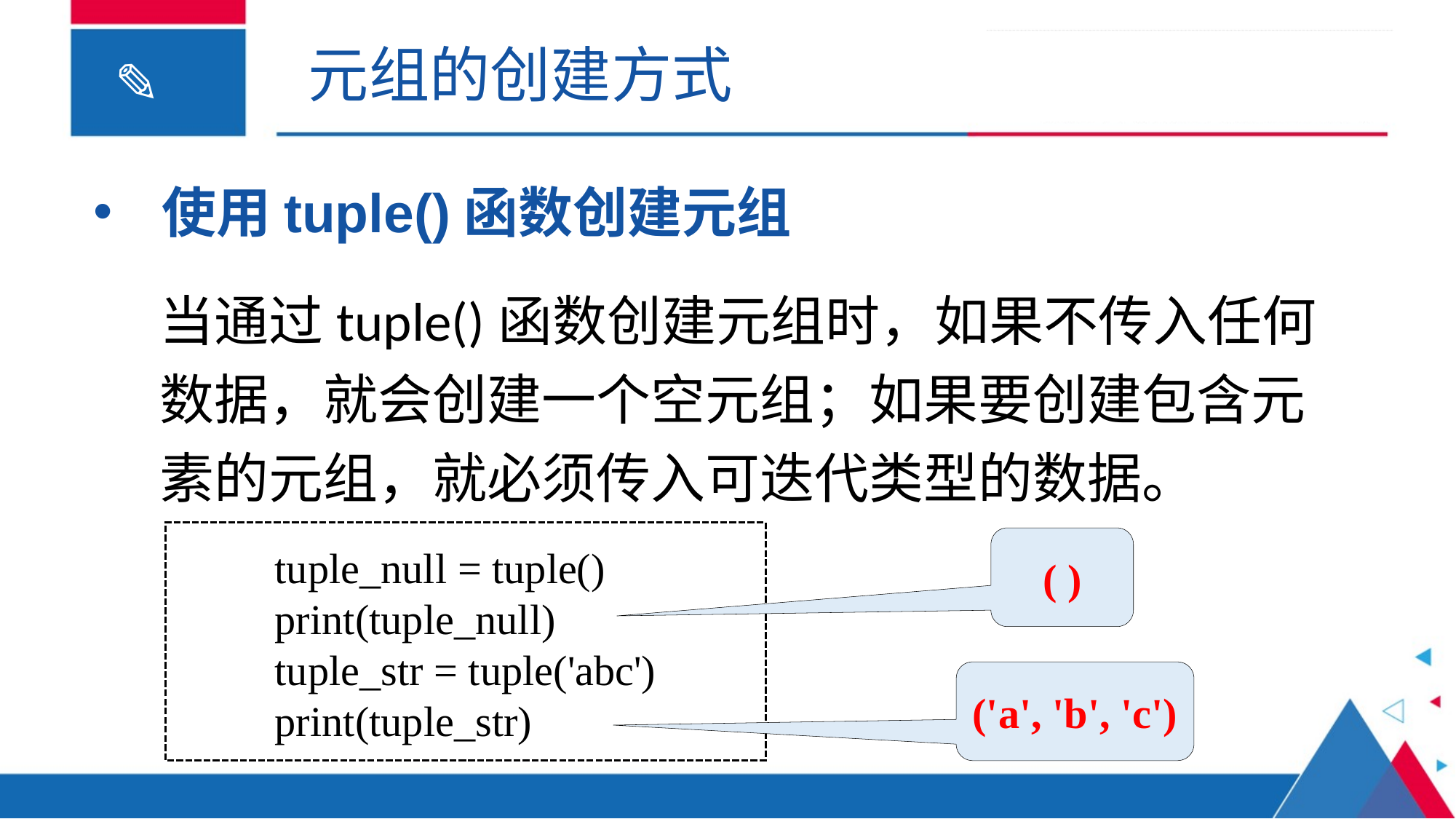

元组的创建方式
使用tuple()函数创建元组
当通过tuple()函数创建元组时，如果不传入任何数据，就会创建一个空元组；如果要创建包含元素的元组，就必须传入可迭代类型的数据。

( )
tuple_null = tuple()
print(tuple_null)
tuple_str = tuple('abc')
print(tuple_str)
('a', 'b', 'c')